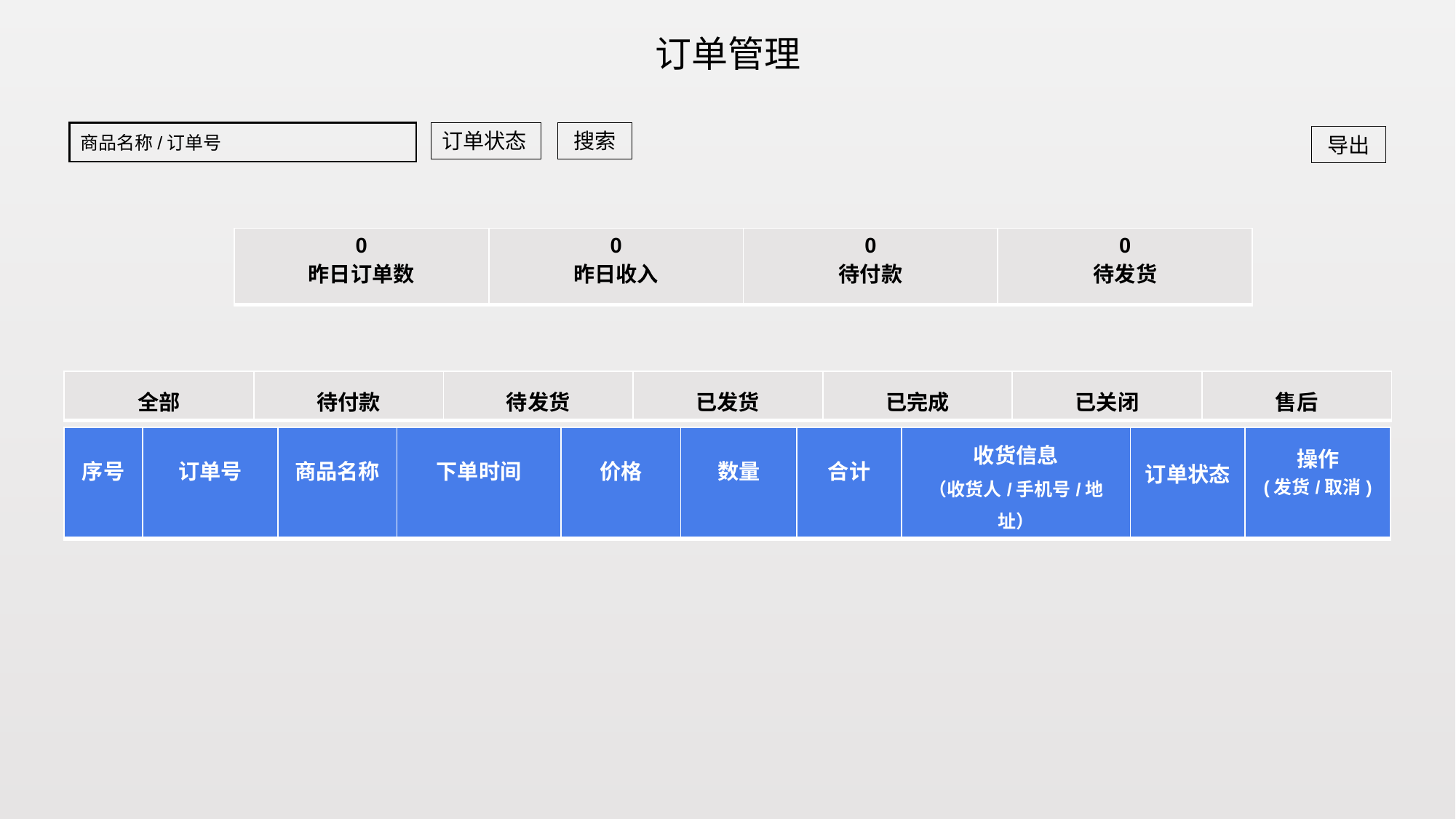

订单管理
商品名称/订单号
订单状态
搜索
导出
| 0 昨日订单数 | 0 昨日收入 | 0 待付款 | 0 待发货 |
| --- | --- | --- | --- |
| 全部 | 待付款 | 待发货 | 已发货 | 已完成 | 已关闭 | 售后 |
| --- | --- | --- | --- | --- | --- | --- |
| 序号 | 订单号 | 商品名称 | 下单时间 | 价格 | 数量 | 合计 | 收货信息 （收货人/手机号/地址） | 订单状态 | 操作 (发货/取消) |
| --- | --- | --- | --- | --- | --- | --- | --- | --- | --- |